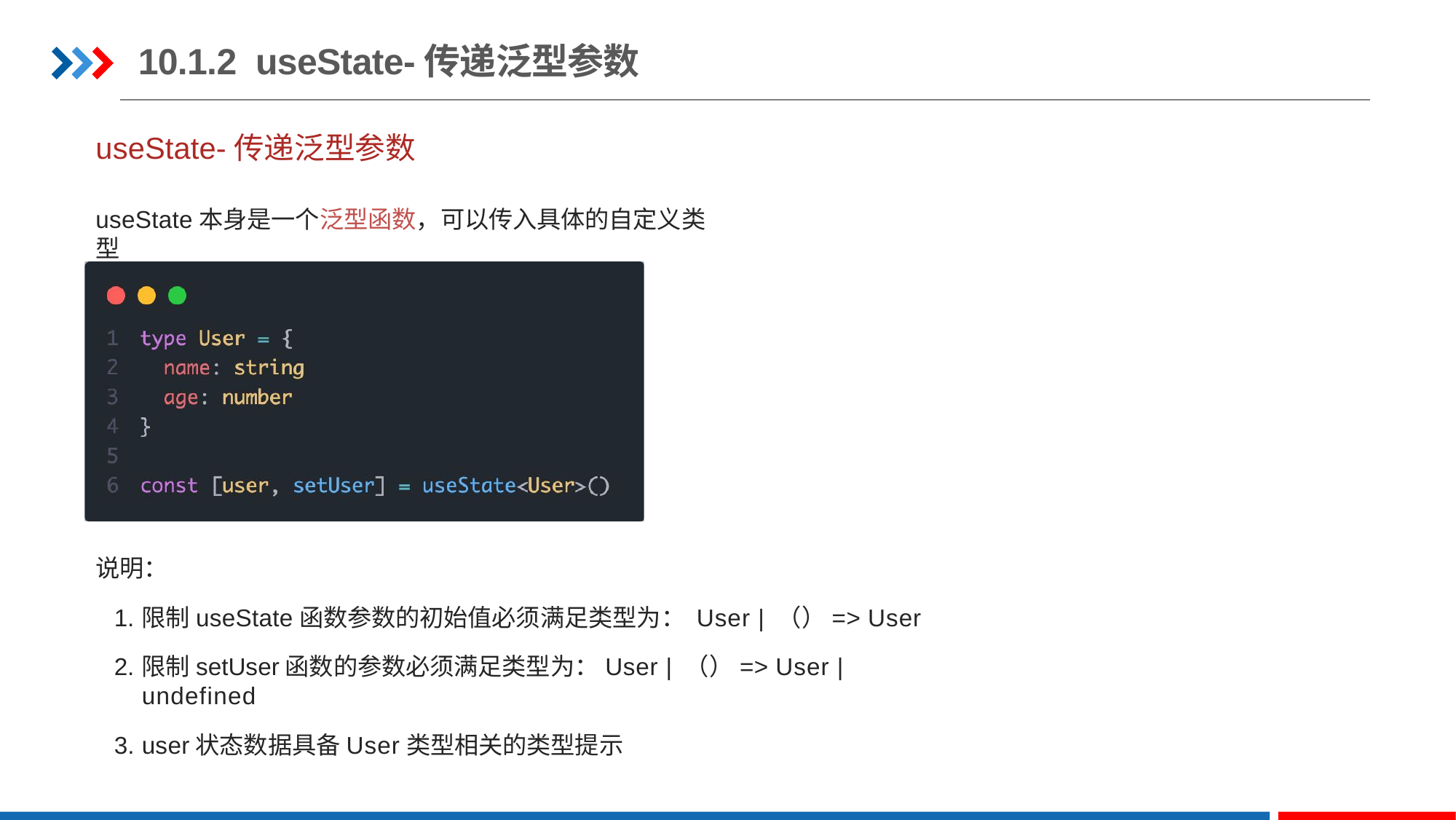

10.1.2  useState-传递泛型参数
useState-传递泛型参数

useState本身是一个泛型函数，可以传入具体的自定义类型

说明：
限制useState函数参数的初始值必须满足类型为： User | （）=> User
限制setUser函数的参数必须满足类型为：User | （）=> User | undefined
user状态数据具备User类型相关的类型提示